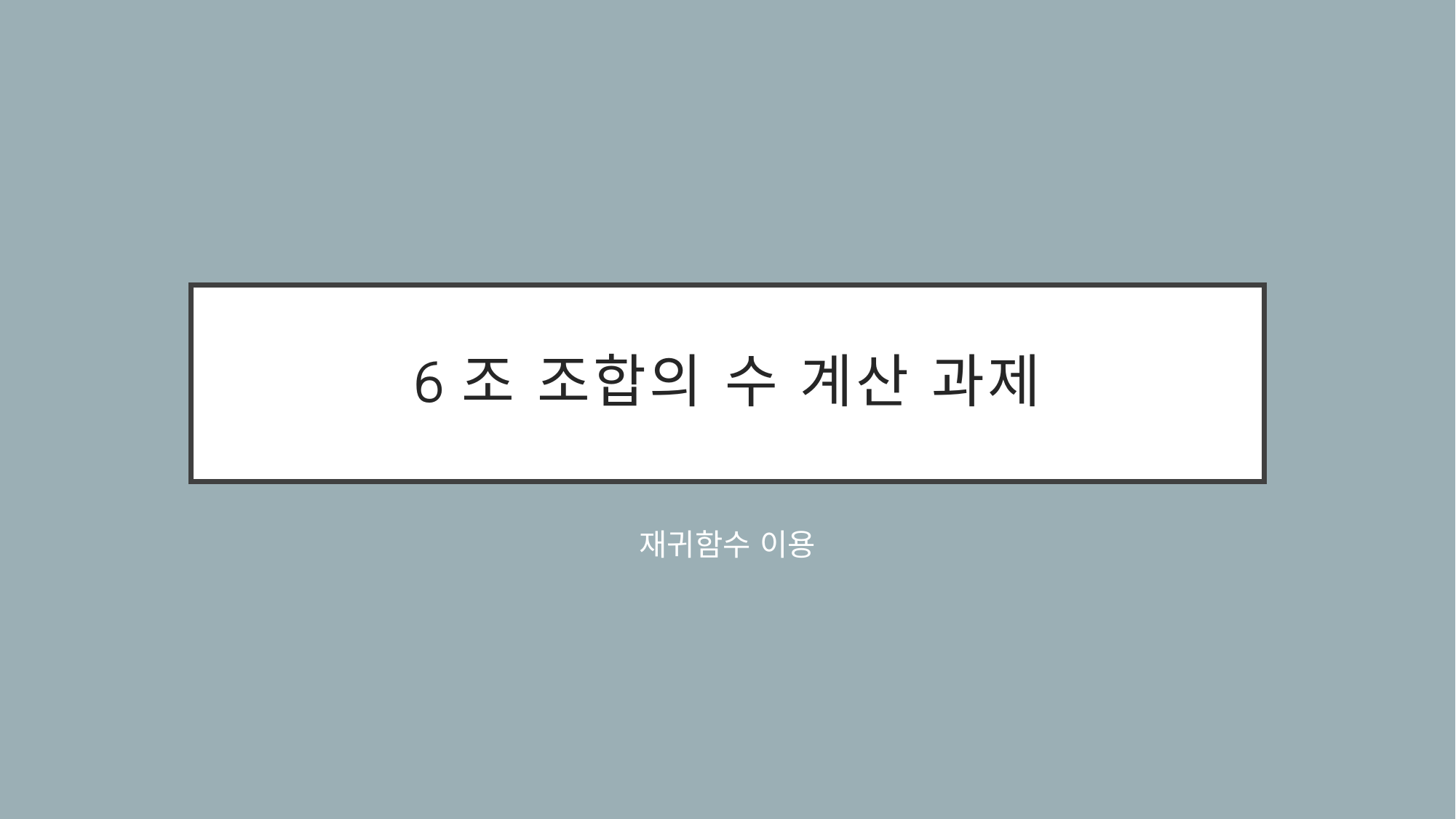

# 6조 조합의 수 계산 과제
재귀함수 이용